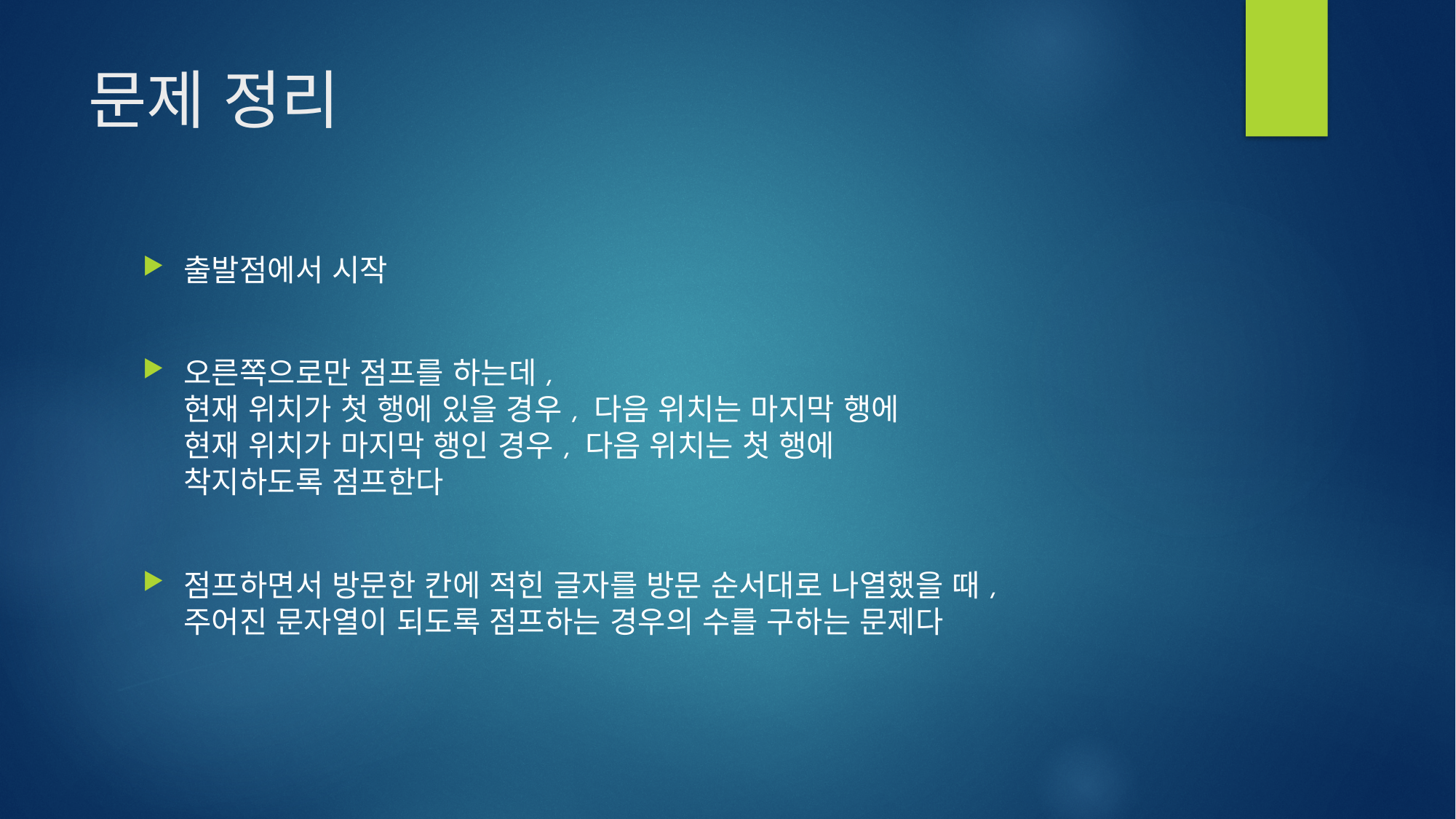

# 문제 정리
출발점에서 시작

오른쪽으로만 점프를 하는데,
현재 위치가 첫 행에 있을 경우, 다음 위치는 마지막 행에
현재 위치가 마지막 행인 경우, 다음 위치는 첫 행에
착지하도록 점프한다

점프하면서 방문한 칸에 적힌 글자를 방문 순서대로 나열했을 때,
주어진 문자열이 되도록 점프하는 경우의 수를 구하는 문제다